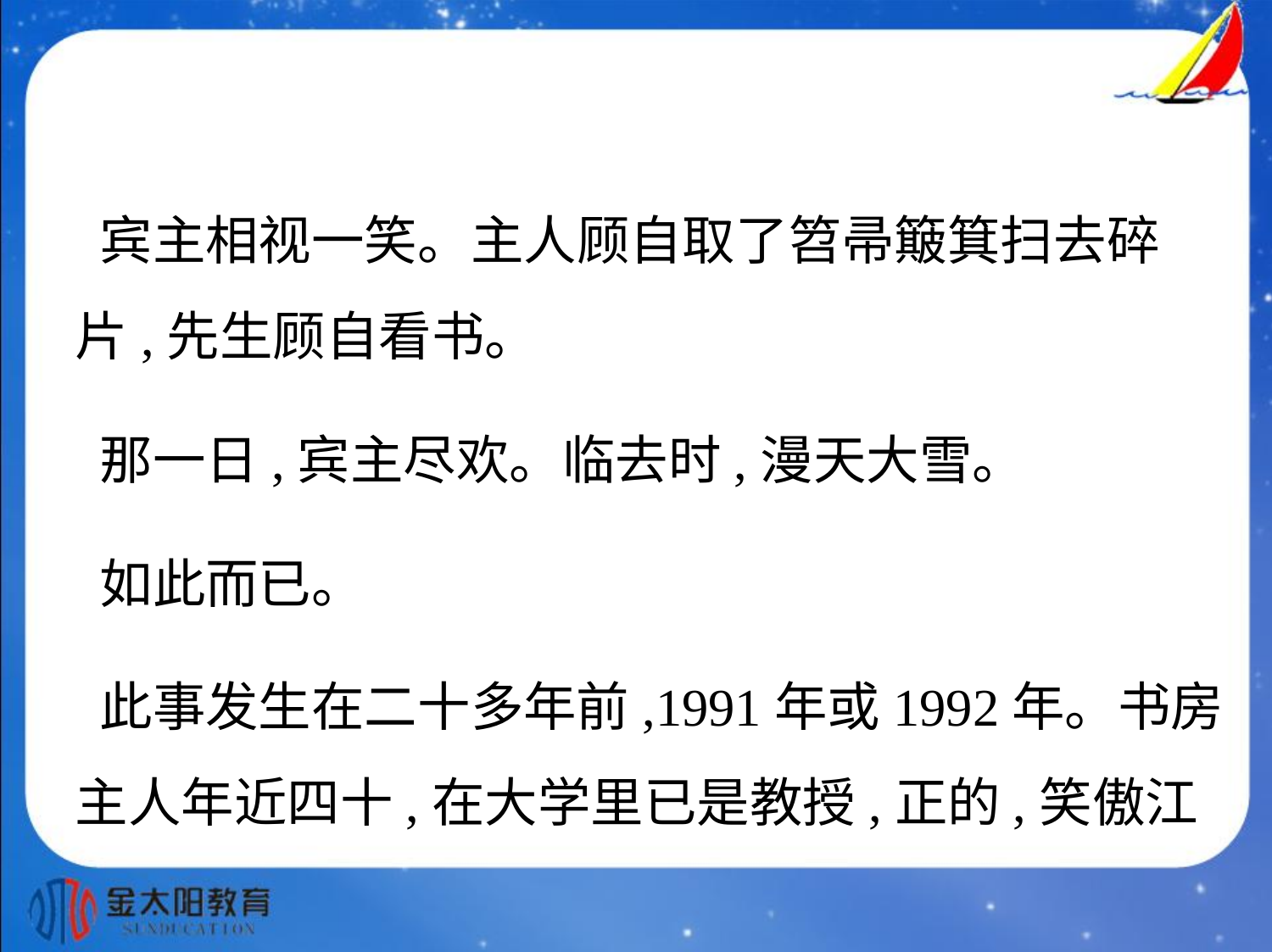

宾主相视一笑。主人顾自取了笤帚簸箕扫去碎
片,先生顾自看书。
 那一日,宾主尽欢。临去时,漫天大雪。
 如此而已。
 此事发生在二十多年前,1991年或1992年。书房
主人年近四十,在大学里已是教授,正的,笑傲江